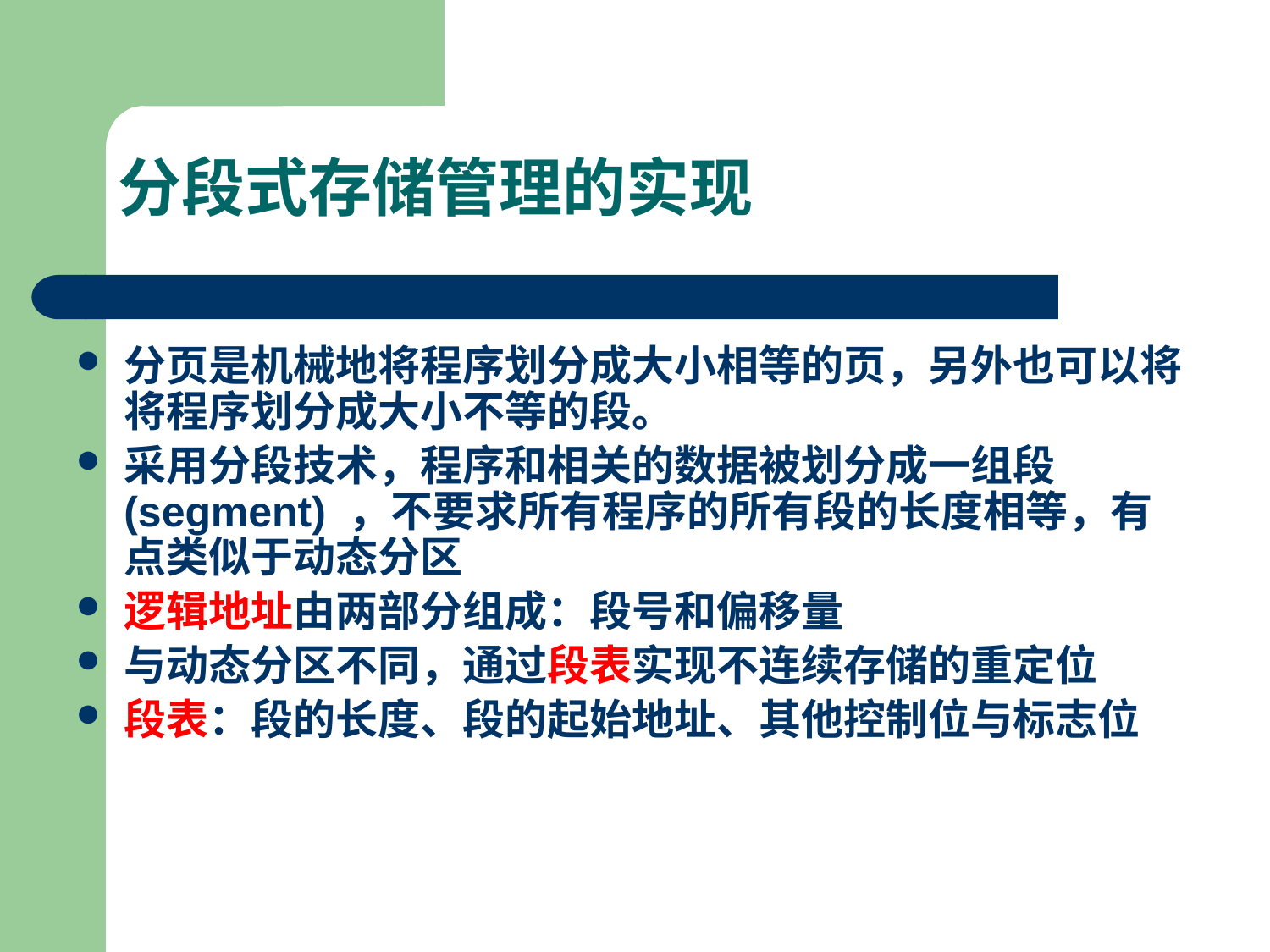

# 分段式存储管理的实现
分页是机械地将程序划分成大小相等的页，另外也可以将将程序划分成大小不等的段。
采用分段技术，程序和相关的数据被划分成一组段(segment) ，不要求所有程序的所有段的长度相等，有点类似于动态分区
逻辑地址由两部分组成：段号和偏移量
与动态分区不同，通过段表实现不连续存储的重定位
段表：段的长度、段的起始地址、其他控制位与标志位